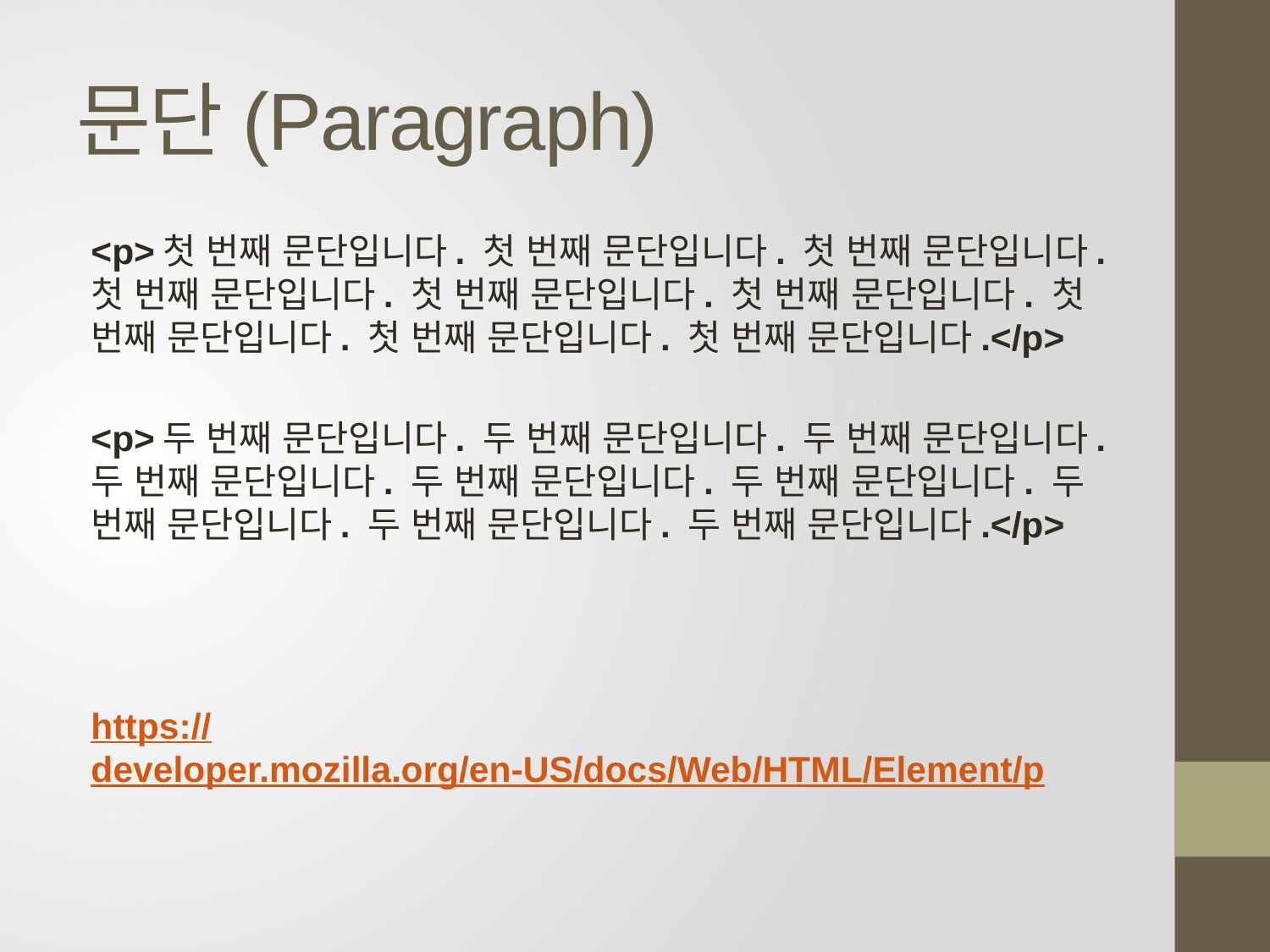

# 문단(Paragraph)
<p>첫 번째 문단입니다. 첫 번째 문단입니다. 첫 번째 문단입니다. 첫 번째 문단입니다. 첫 번째 문단입니다. 첫 번째 문단입니다. 첫 번째 문단입니다. 첫 번째 문단입니다. 첫 번째 문단입니다.</p>

<p>두 번째 문단입니다. 두 번째 문단입니다. 두 번째 문단입니다. 두 번째 문단입니다. 두 번째 문단입니다. 두 번째 문단입니다. 두 번째 문단입니다. 두 번째 문단입니다. 두 번째 문단입니다.</p>

https://developer.mozilla.org/en-US/docs/Web/HTML/Element/p